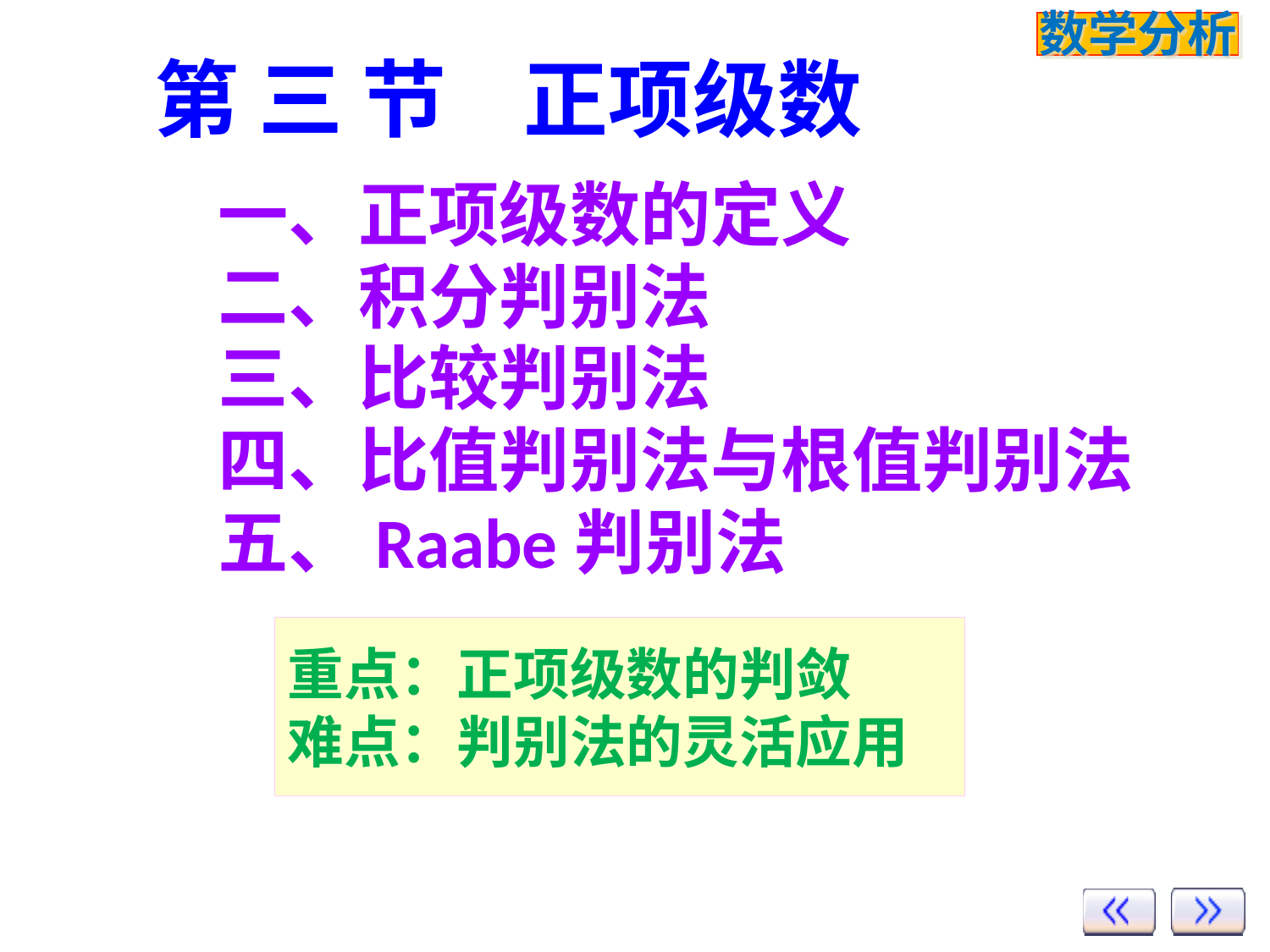

第 三 节    正项级数

一、正项级数的定义
二、积分判别法
三、比较判别法
四、比值判别法与根值判别法
五、Raabe判别法
重点：正项级数的判敛
难点：判别法的灵活应用